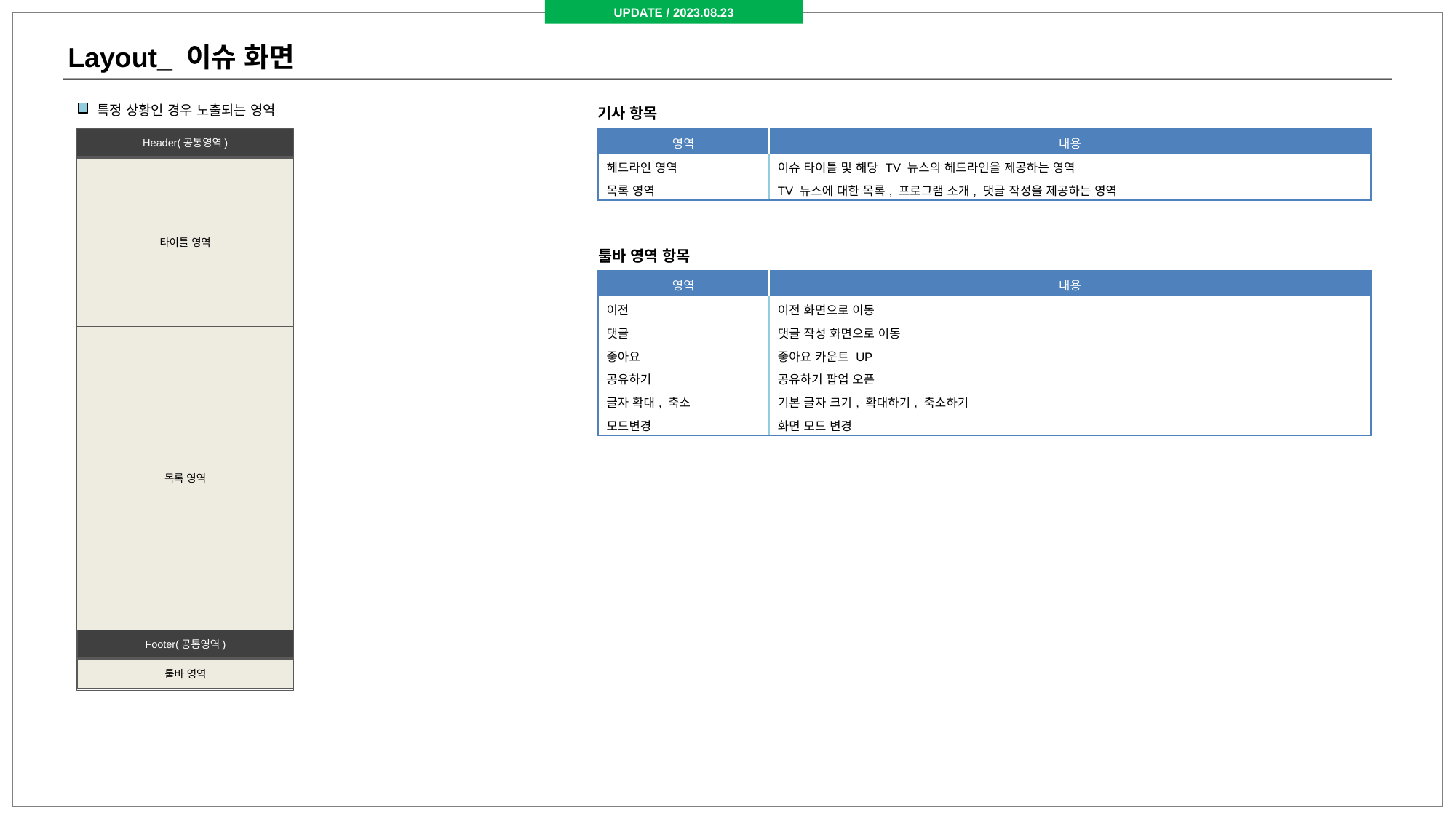

UPDATE / 2023.08.23
Layout_ 이슈 화면
특정 상황인 경우 노출되는 영역
기사 항목

Header(공통영역)
| 영역 | 내용 |
| --- | --- |
| 헤드라인 영역 | 이슈 타이틀 및 해당 TV 뉴스의 헤드라인을 제공하는 영역 |
| 목록 영역 | TV 뉴스에 대한 목록, 프로그램 소개, 댓글 작성을 제공하는 영역 |

타이틀 영역
툴바 영역 항목
| 영역 | 내용 |
| --- | --- |
| 이전 | 이전 화면으로 이동 |
| 댓글 | 댓글 작성 화면으로 이동 |
| 좋아요 | 좋아요 카운트 UP |
| 공유하기 | 공유하기 팝업 오픈 |
| 글자 확대, 축소 | 기본 글자 크기, 확대하기, 축소하기 |
| 모드변경 | 화면 모드 변경 |
목록 영역
Footer(공통영역)
툴바 영역